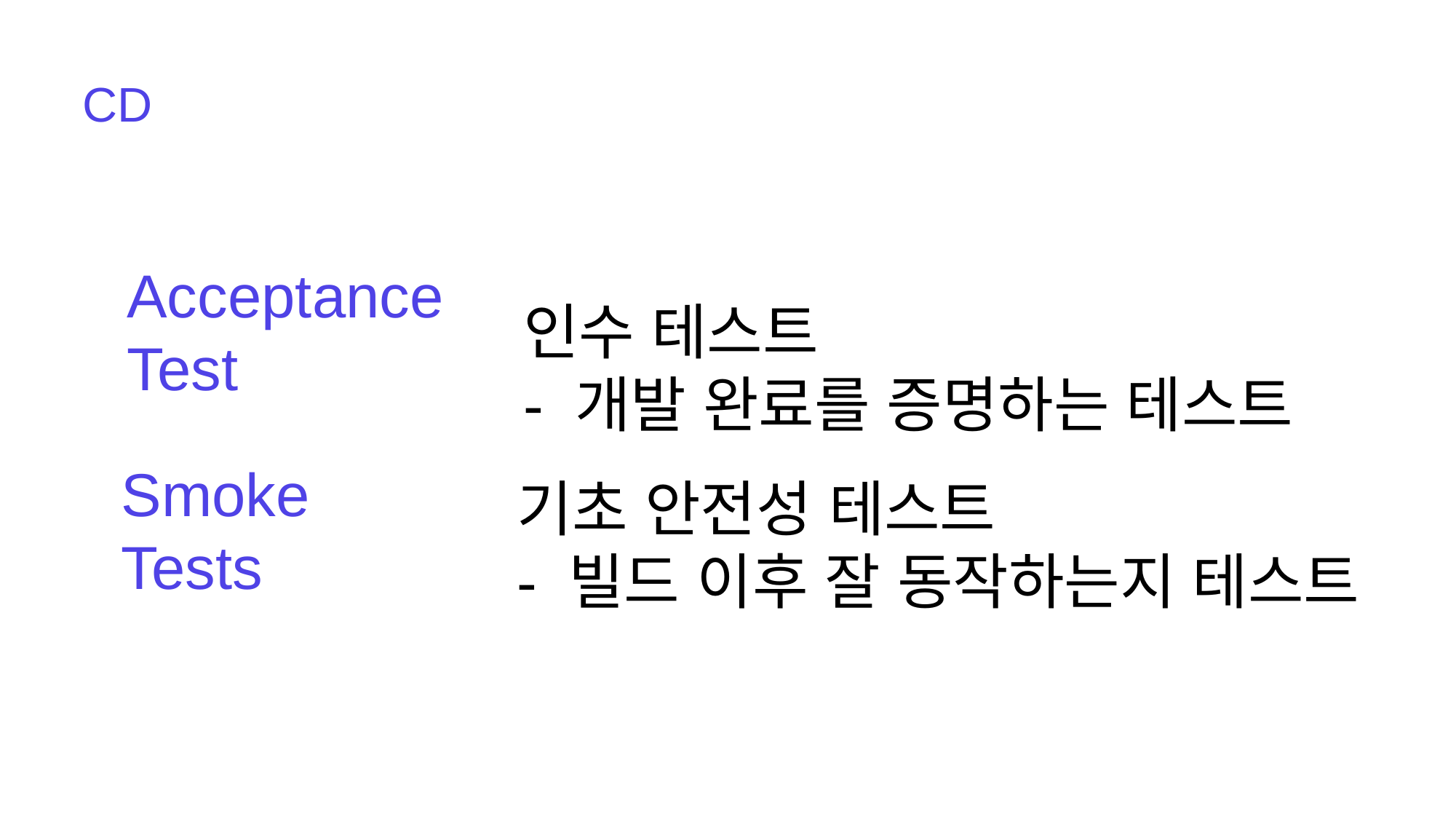

CD
Acceptance
Test
인수 테스트
- 개발 완료를 증명하는 테스트
Smoke
Tests
기초 안전성 테스트
- 빌드 이후 잘 동작하는지 테스트